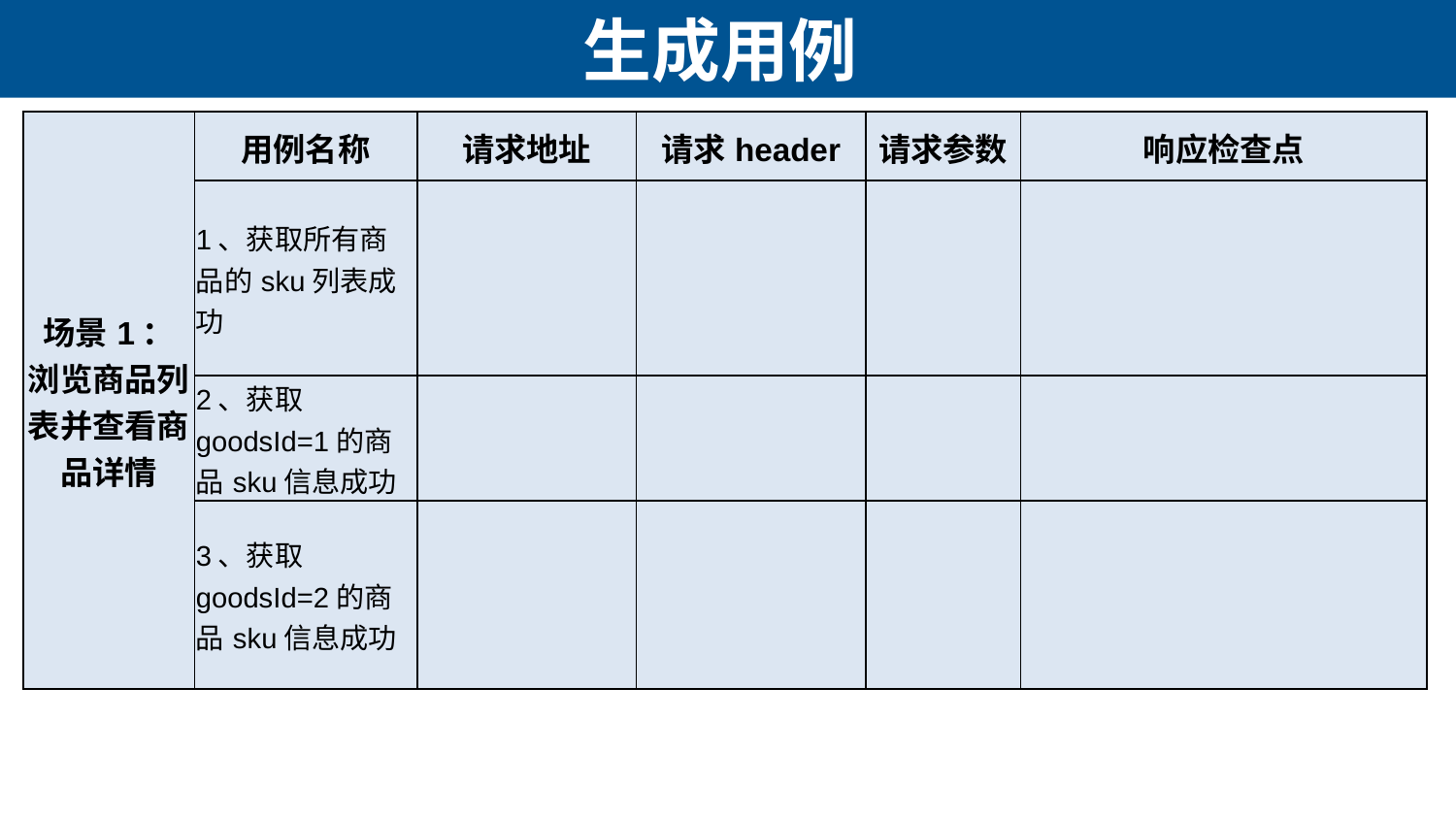

# 生成用例
| 场景1： 浏览商品列表并查看商品详情 | 用例名称 | 请求地址 | 请求header | 请求参数 | 响应检查点 |
| --- | --- | --- | --- | --- | --- |
|  | 1、获取所有商品的sku列表成功 |  |  |  |  |
|  | 2、获取goodsId=1的商品sku信息成功 |  |  |  |  |
|  | 3、获取goodsId=2的商品sku信息成功 |  |  |  |  |